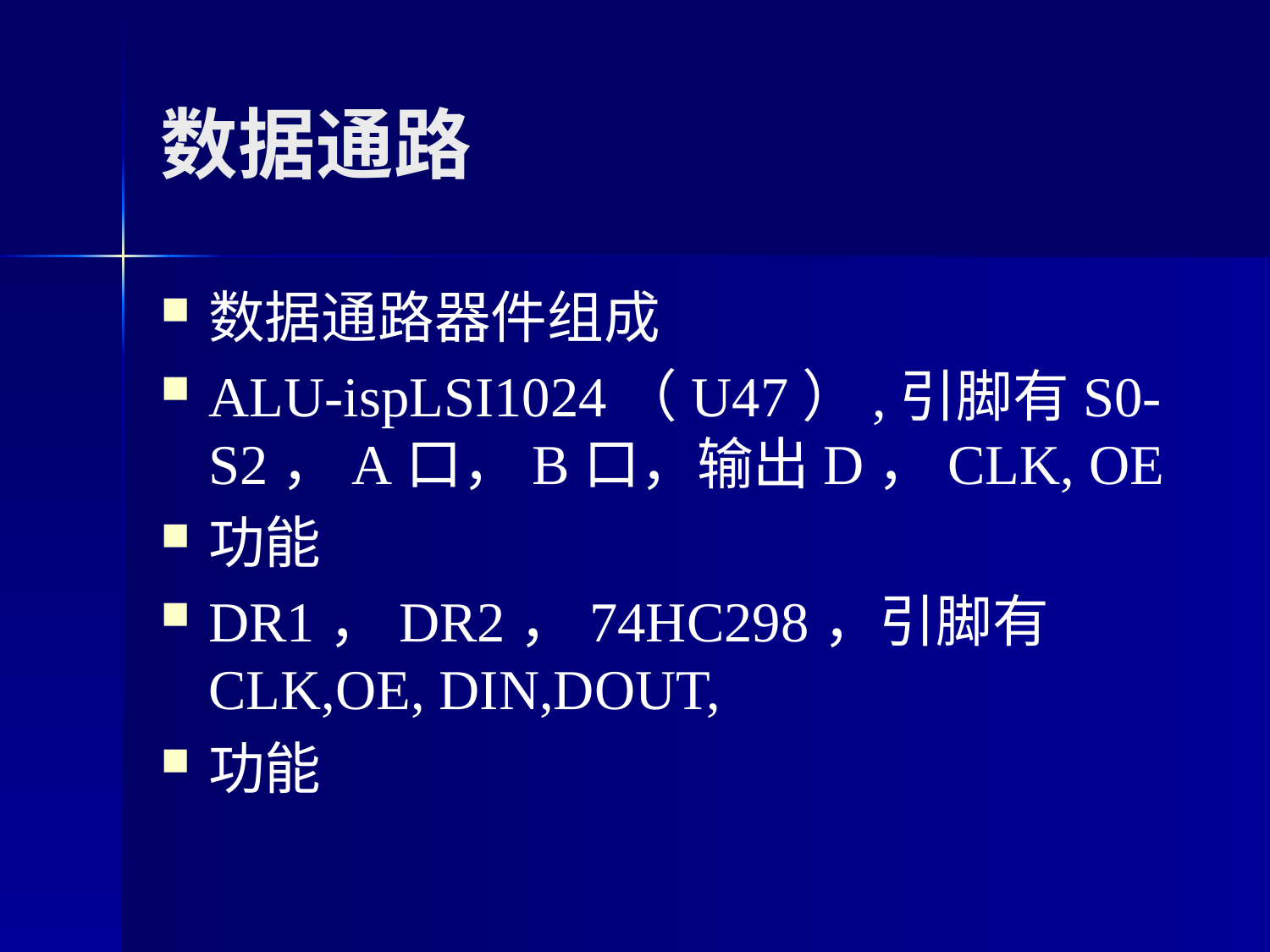

# 数据通路
数据通路器件组成
ALU-ispLSI1024（U47）,引脚有S0-S2，A口，B口，输出D，CLK, OE
功能
DR1，DR2，74HC298，引脚有CLK,OE, DIN,DOUT,
功能